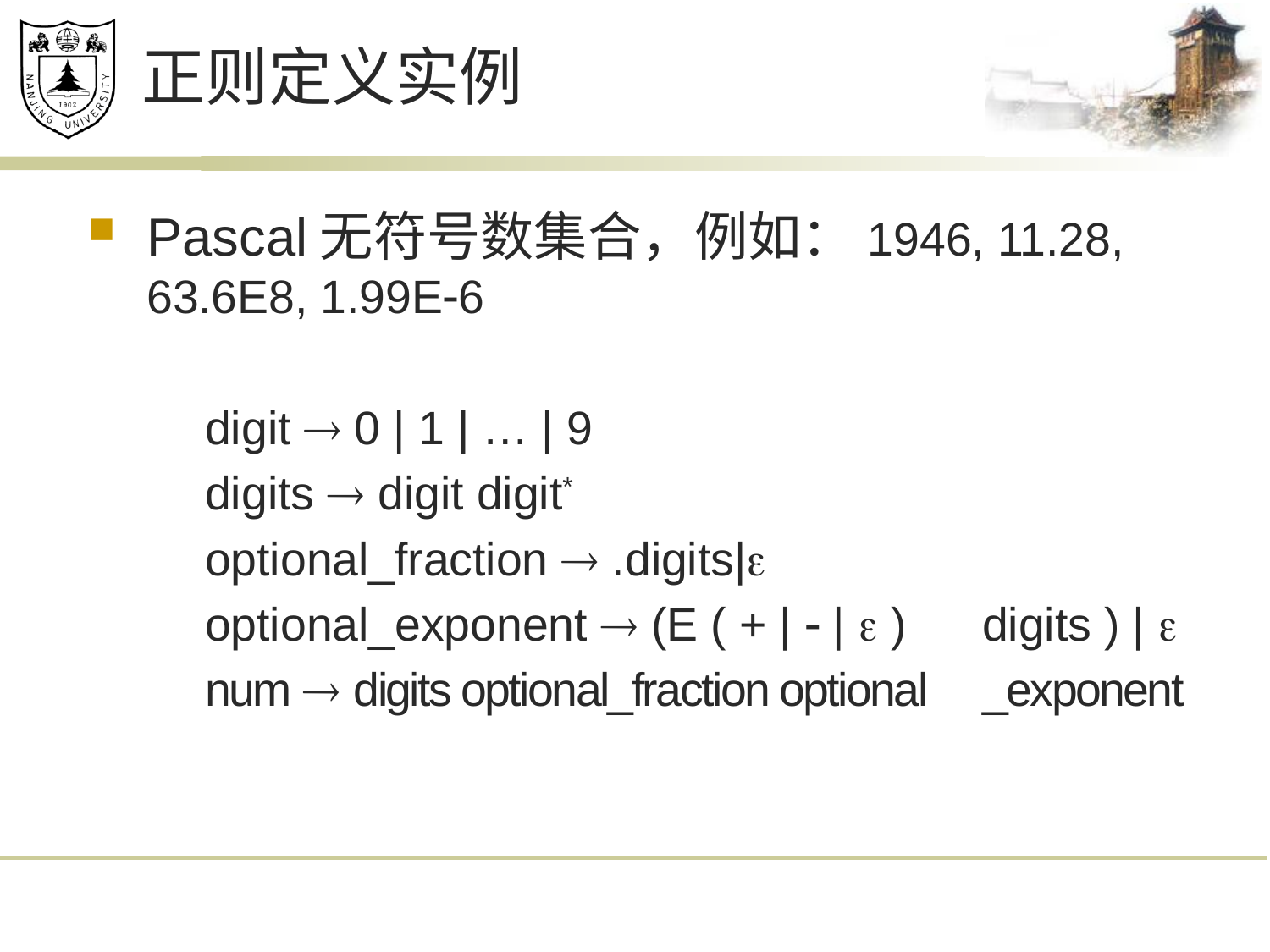

# 正则定义实例
Pascal无符号数集合，例如：1946, 11.28, 63.6E8, 1.99E−6

digit → 0 | 1 | … | 9
digits → digit digit*
optional_fraction → .digits|ε
optional_exponent → (E ( + | − | ε ) 					digits ) | ε
num → digits optional_fraction optional 			_exponent